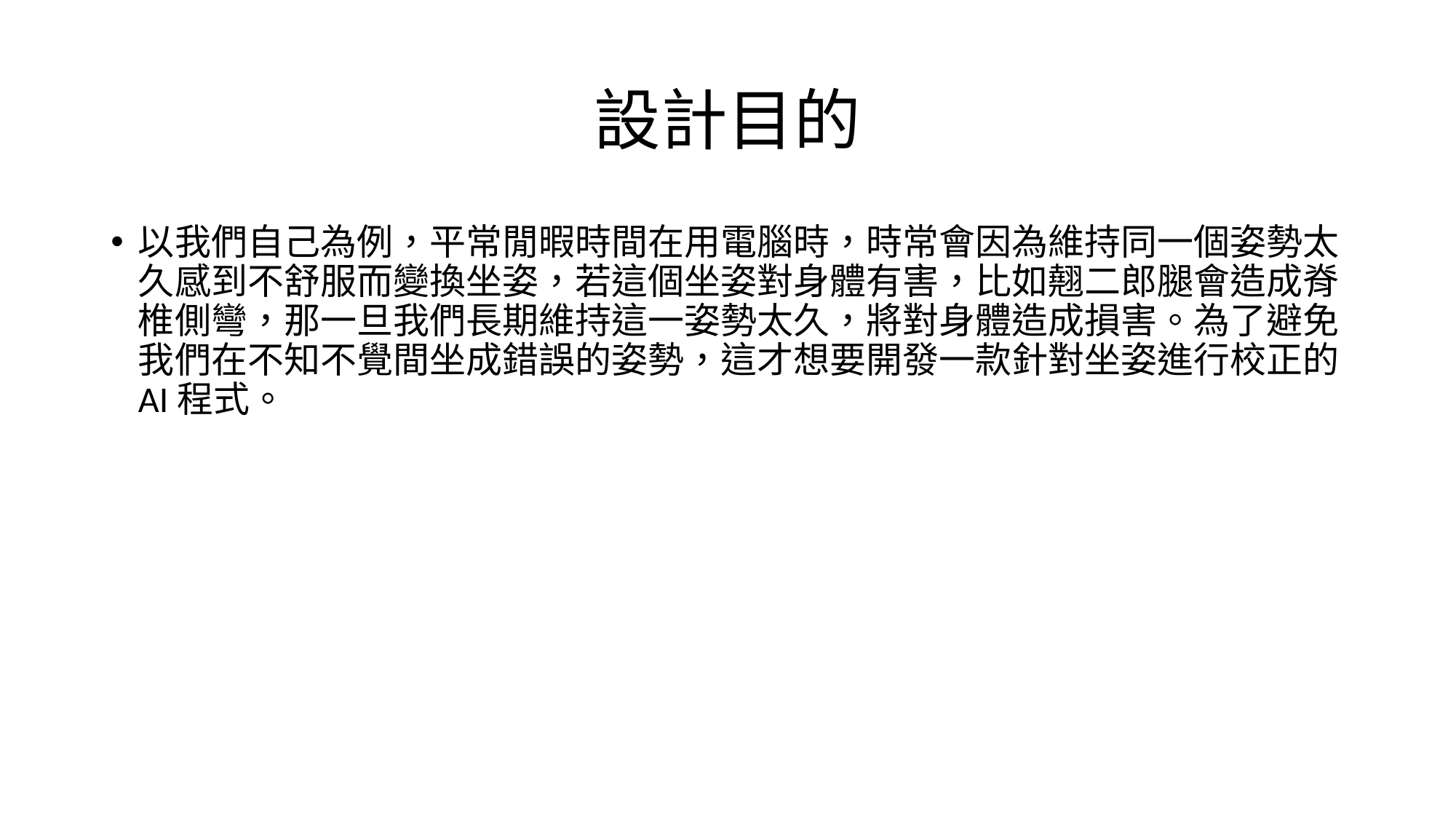

# 設計目的
以我們自己為例，平常閒暇時間在用電腦時，時常會因為維持同一個姿勢太久感到不舒服而變換坐姿，若這個坐姿對身體有害，比如翹二郎腿會造成脊椎側彎，那一旦我們長期維持這一姿勢太久，將對身體造成損害。為了避免我們在不知不覺間坐成錯誤的姿勢，這才想要開發一款針對坐姿進行校正的AI程式。